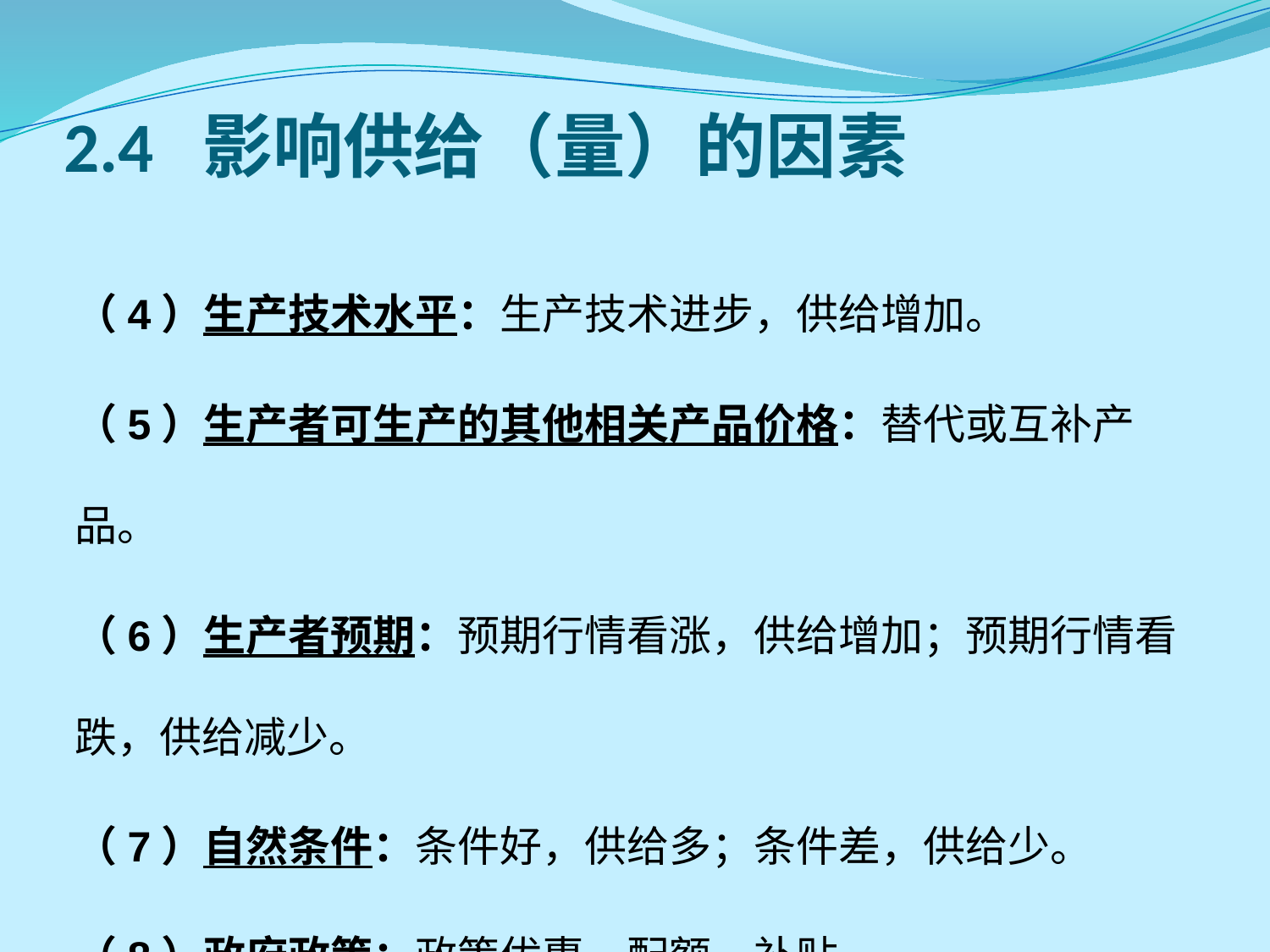

# 2.4  影响供给（量）的因素
（4）生产技术水平：生产技术进步，供给增加。
（5）生产者可生产的其他相关产品价格：替代或互补产品。
（6）生产者预期：预期行情看涨，供给增加；预期行情看跌，供给减少。
（7）自然条件：条件好，供给多；条件差，供给少。
（8）政府政策：政策优惠、配额、补贴

21